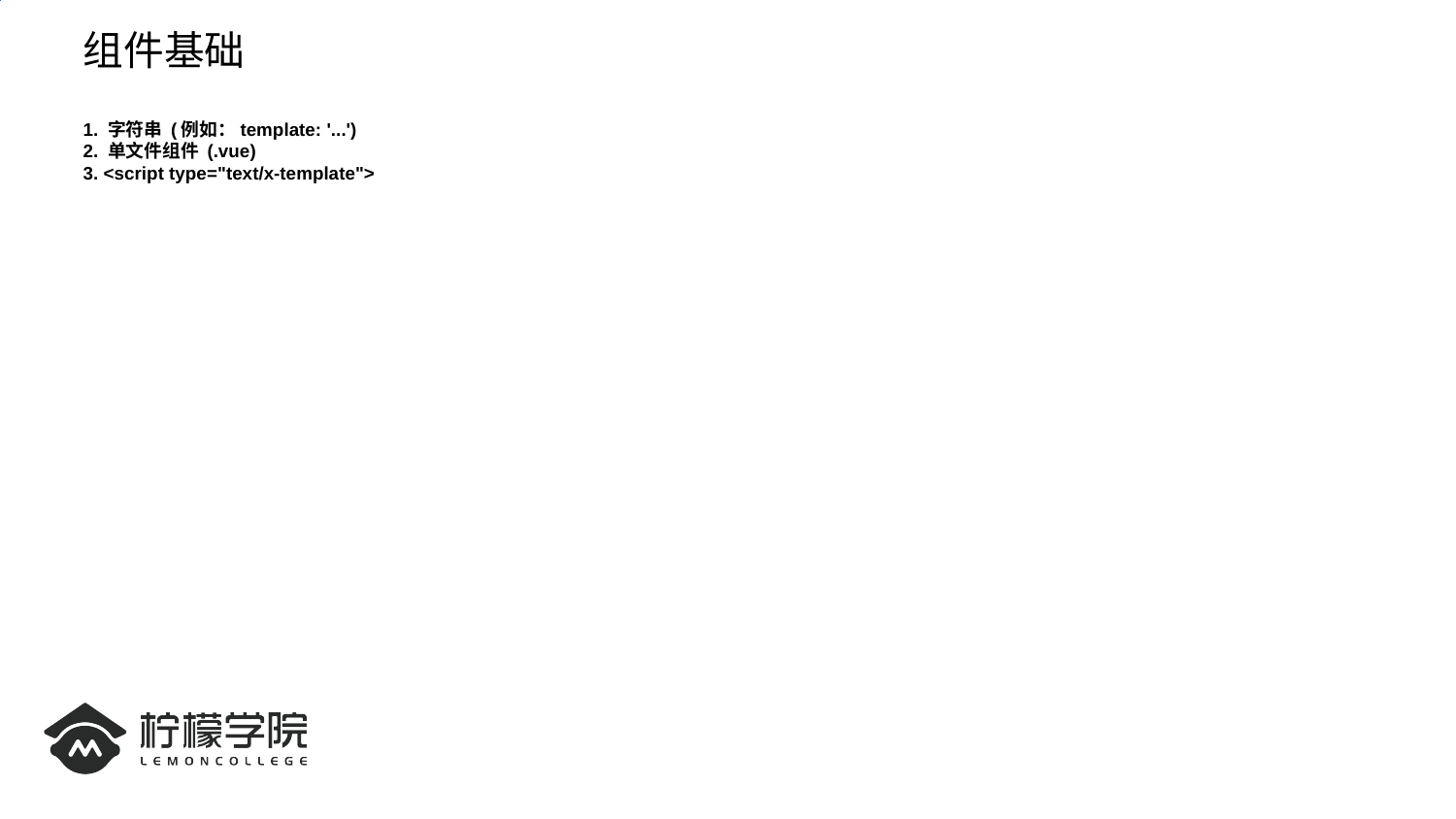

组件基础
1. 字符串 (例如：template: '...')
2. 单文件组件 (.vue)
3. <script type="text/x-template">